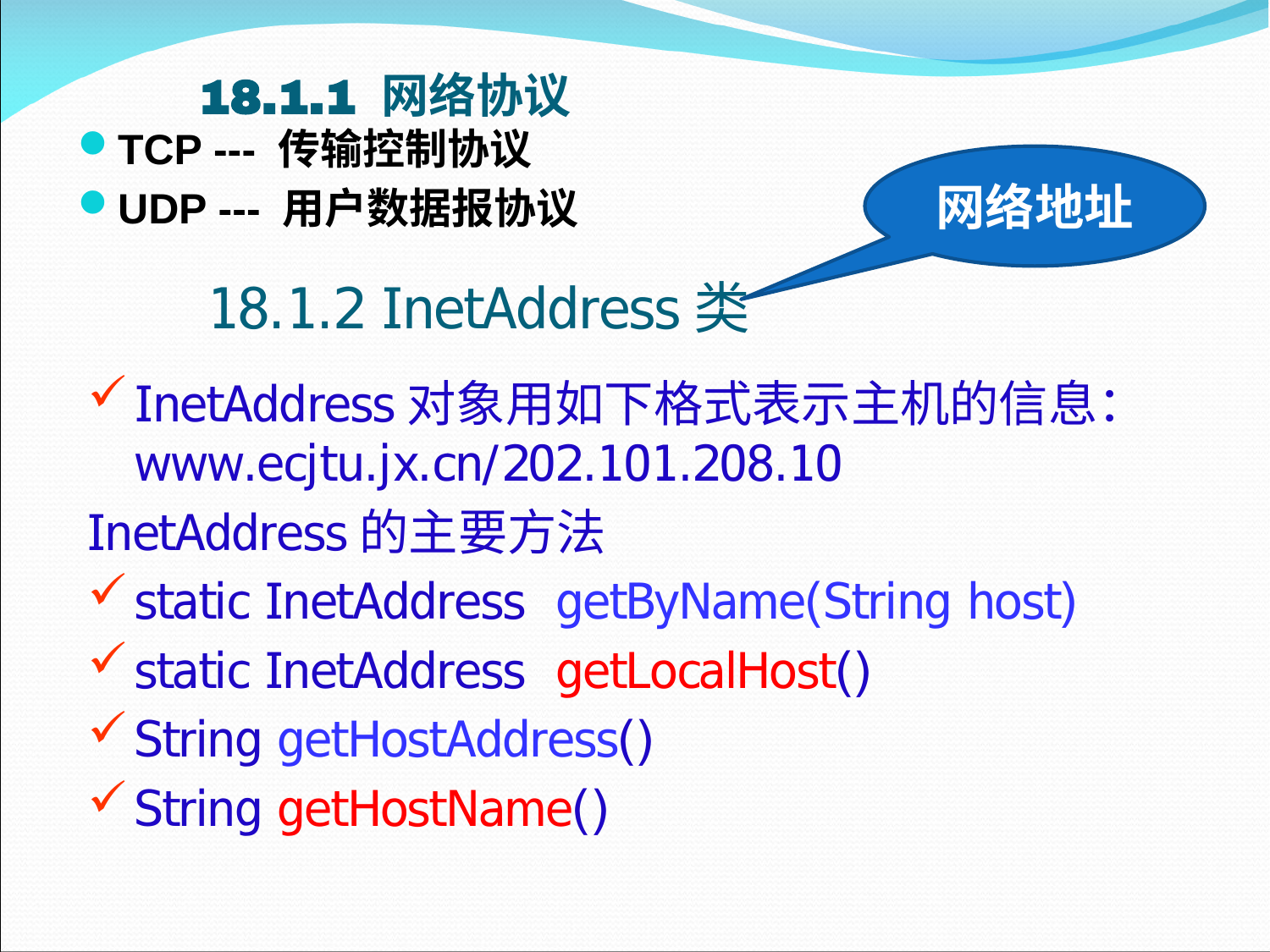

# 18.1.1 网络协议
TCP --- 传输控制协议
UDP --- 用户数据报协议
网络地址
18.1.2 InetAddress类
InetAddress对象用如下格式表示主机的信息：www.ecjtu.jx.cn/202.101.208.10
InetAddress的主要方法
static InetAddress  getByName(String host)
static InetAddress  getLocalHost()
String getHostAddress()
String getHostName()